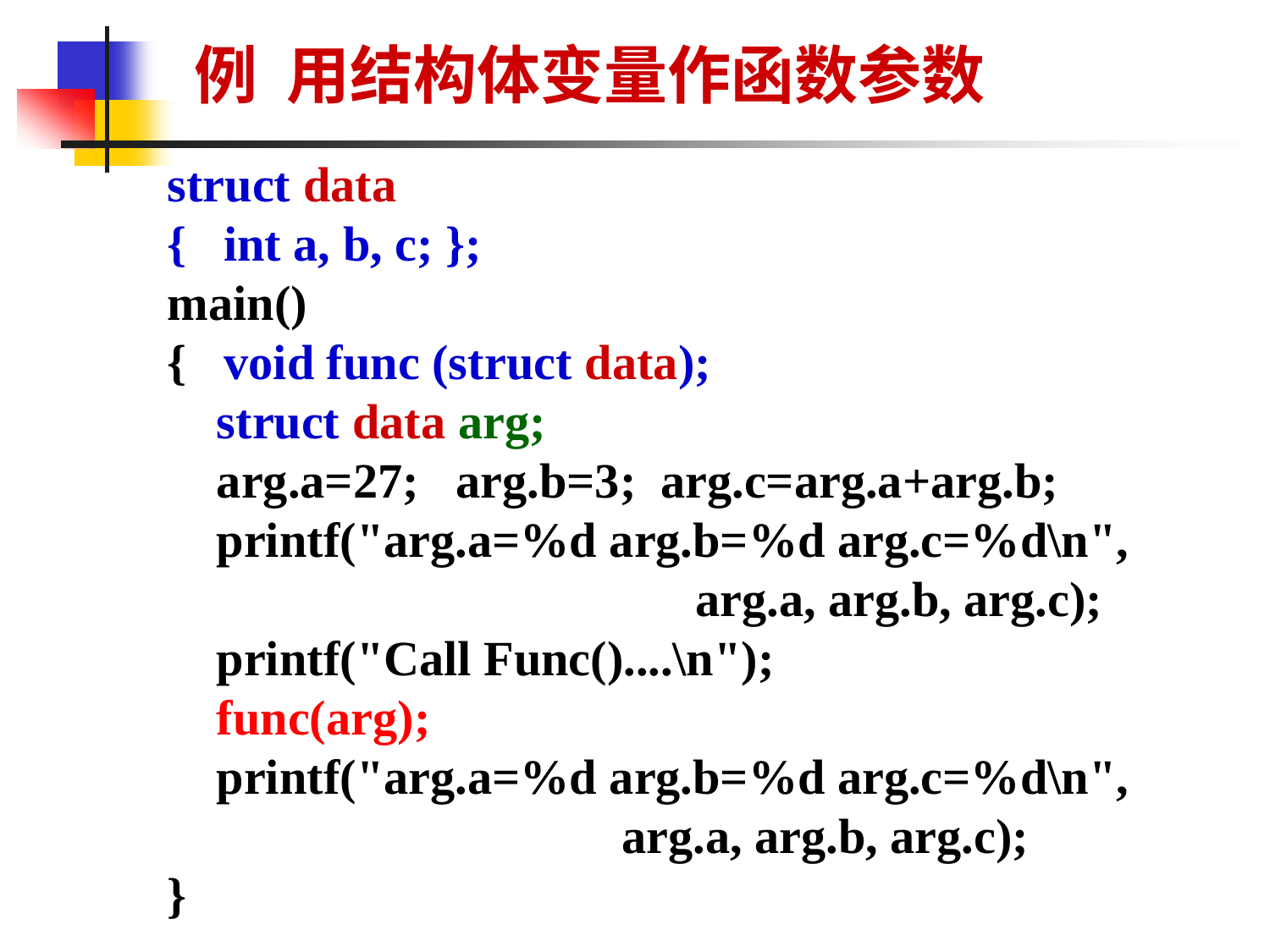

例  用结构体变量作函数参数
struct data
{   int a, b, c; };
main()
{   void func (struct data);
    struct data arg;
    arg.a=27;   arg.b=3;  arg.c=arg.a+arg.b;
    printf("arg.a=%d arg.b=%d arg.c=%d\n",
                                           arg.a, arg.b, arg.c);
    printf("Call Func()....\n");
    func(arg);
    printf("arg.a=%d arg.b=%d arg.c=%d\n",
                                     arg.a, arg.b, arg.c);
}